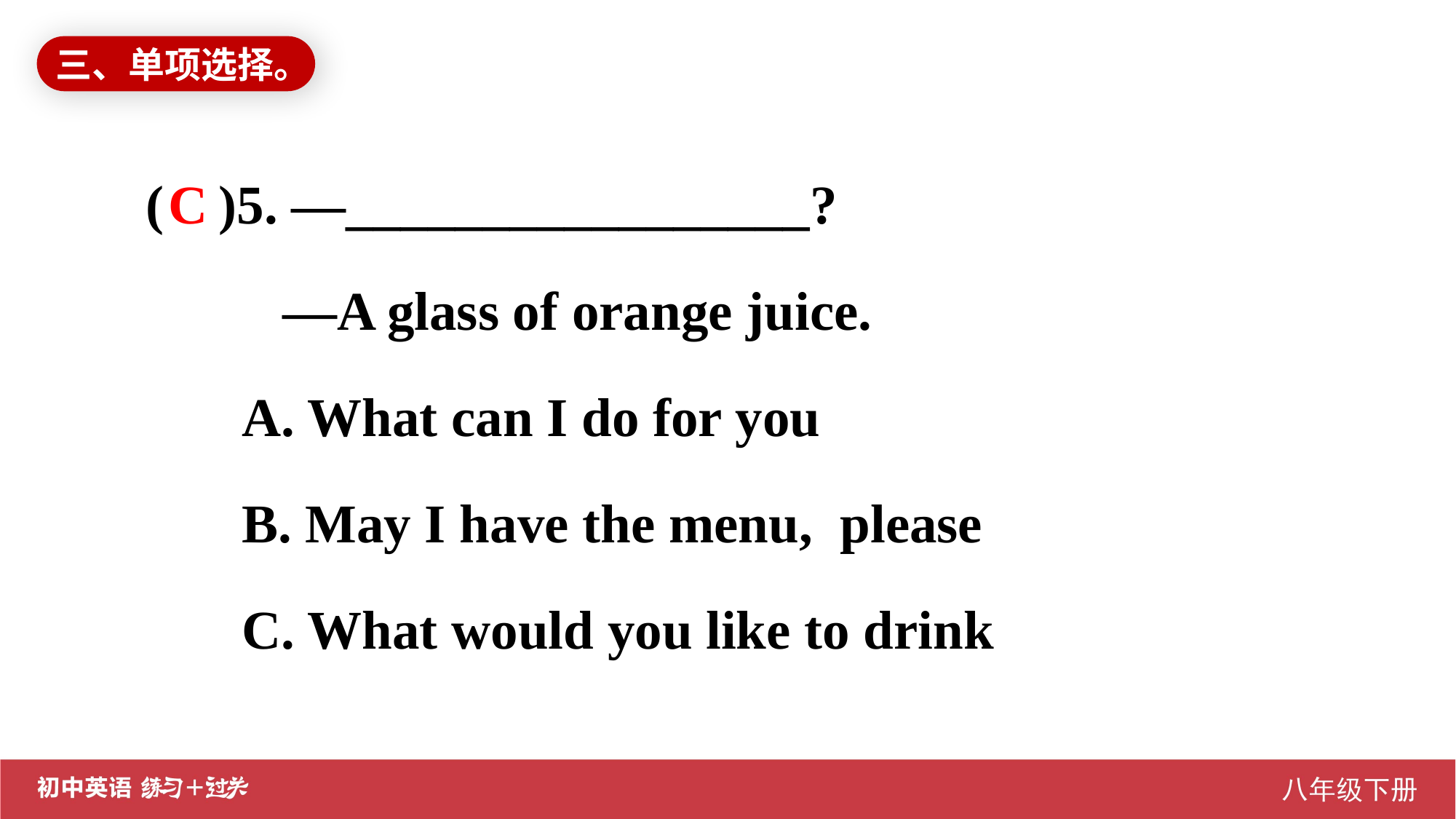

三、单项选择。
(    )5. —_________________?
          —A glass of orange juice.
       A. What can I do for you
       B. May I have the menu,  please
       C. What would you like to drink
C